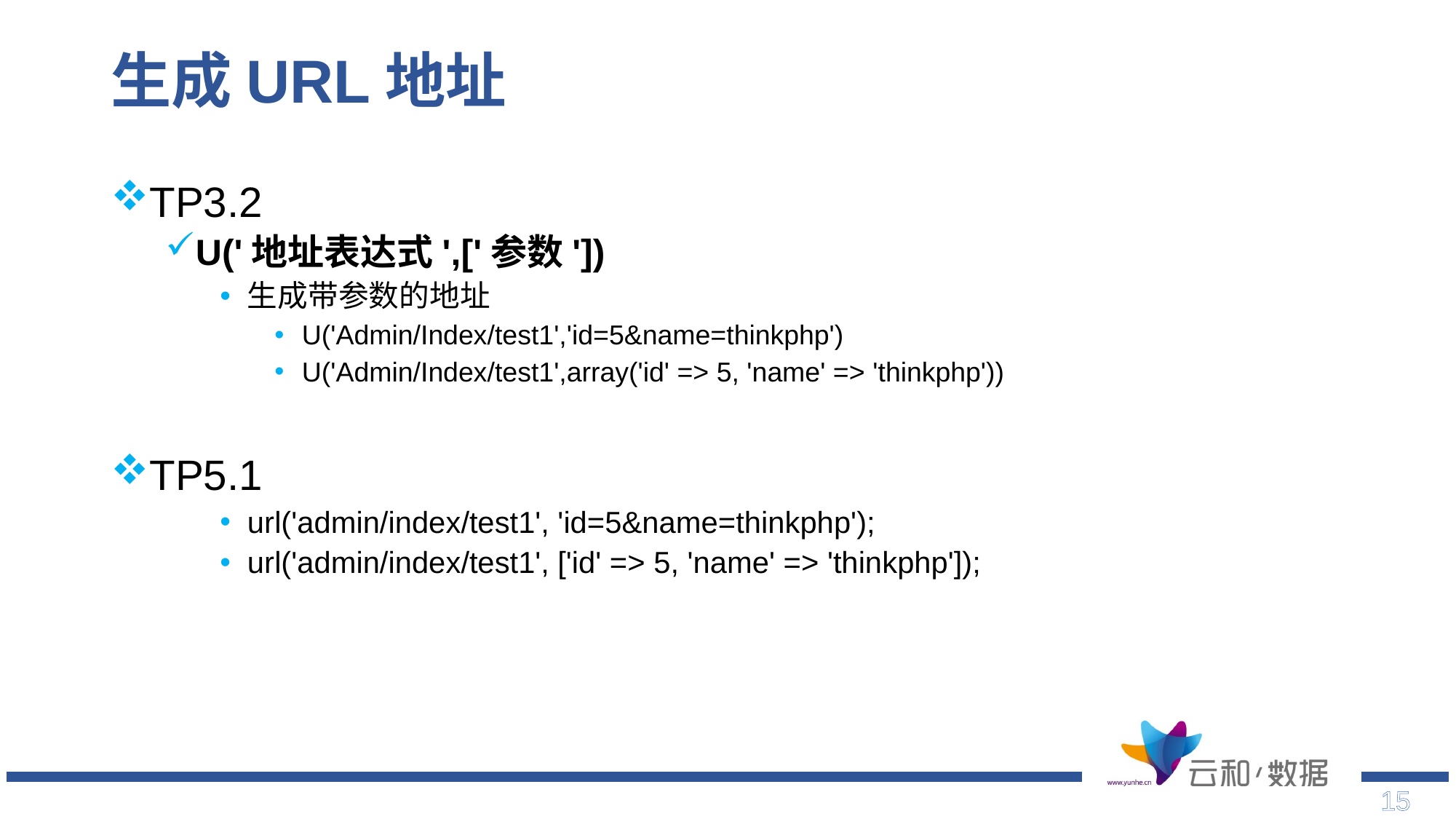

# 生成URL地址
TP3.2
U('地址表达式',['参数'])
生成带参数的地址
U('Admin/Index/test1','id=5&name=thinkphp')
U('Admin/Index/test1',array('id' => 5, 'name' => 'thinkphp'))

TP5.1
url('admin/index/test1', 'id=5&name=thinkphp');
url('admin/index/test1', ['id' => 5, 'name' => 'thinkphp']);